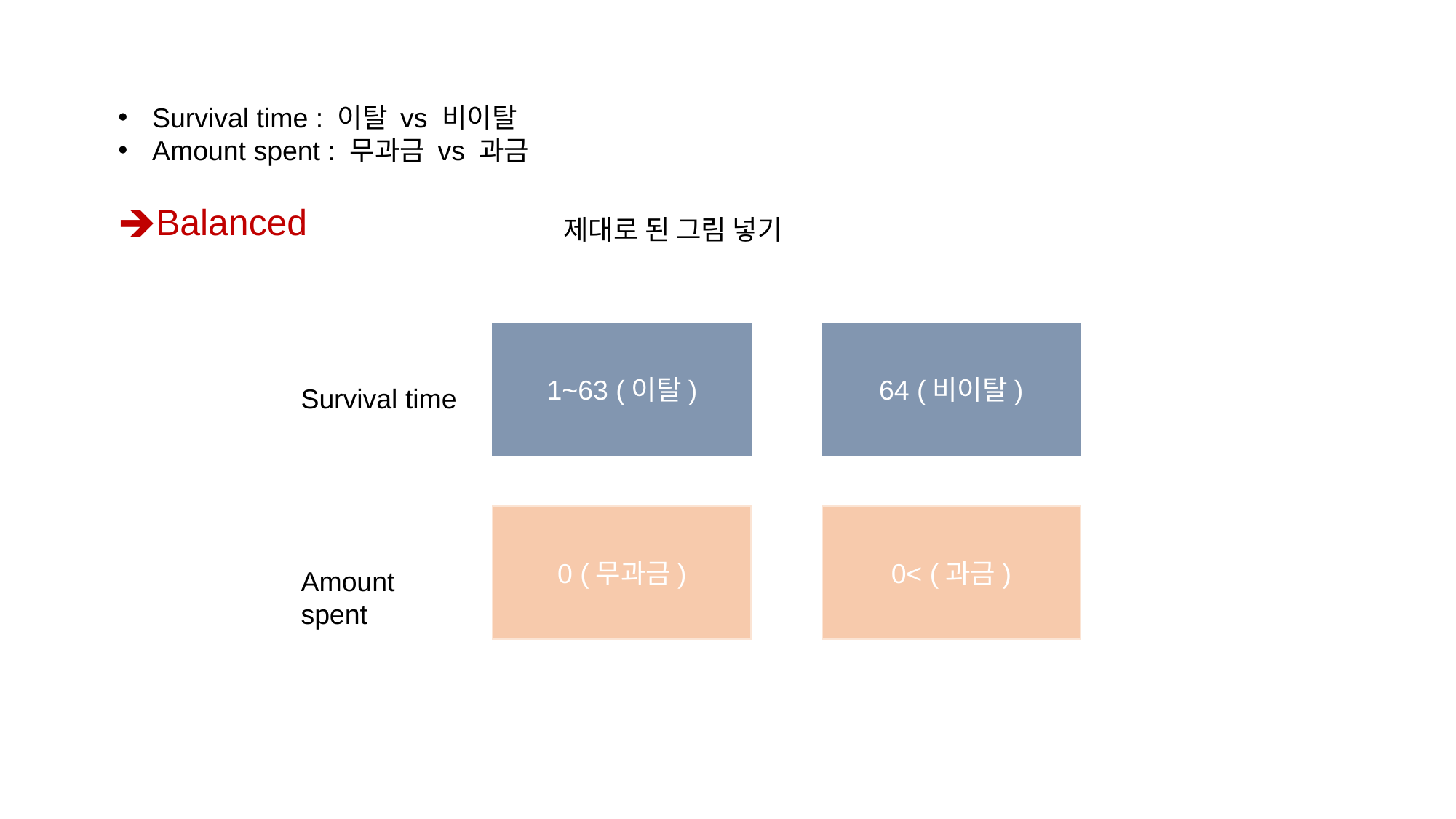

Survival time : 이탈 vs 비이탈
Amount spent : 무과금 vs 과금

Balanced
제대로 된 그림 넣기
1~63 (이탈)
64 (비이탈)
Survival time
0 (무과금)
0< (과금)
Amount spent